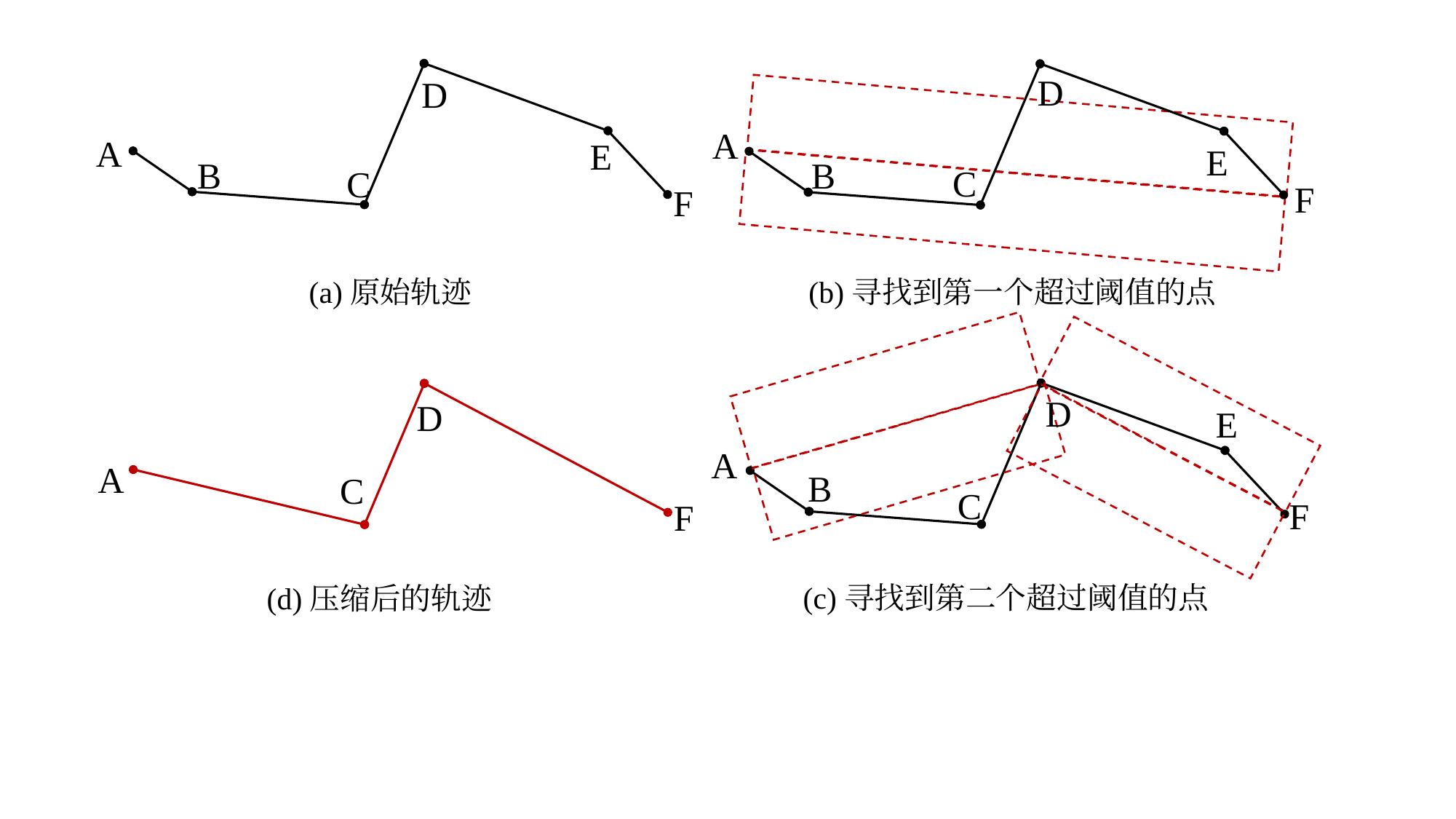

D
A
E
B
C
F
D

A
E
B
C
F

(a)原始轨迹
(b)寻找到第一个超过阈值的点

D
E

A

B
C
F
D
A
C
F
(c)寻找到第二个超过阈值的点
(d)压缩后的轨迹